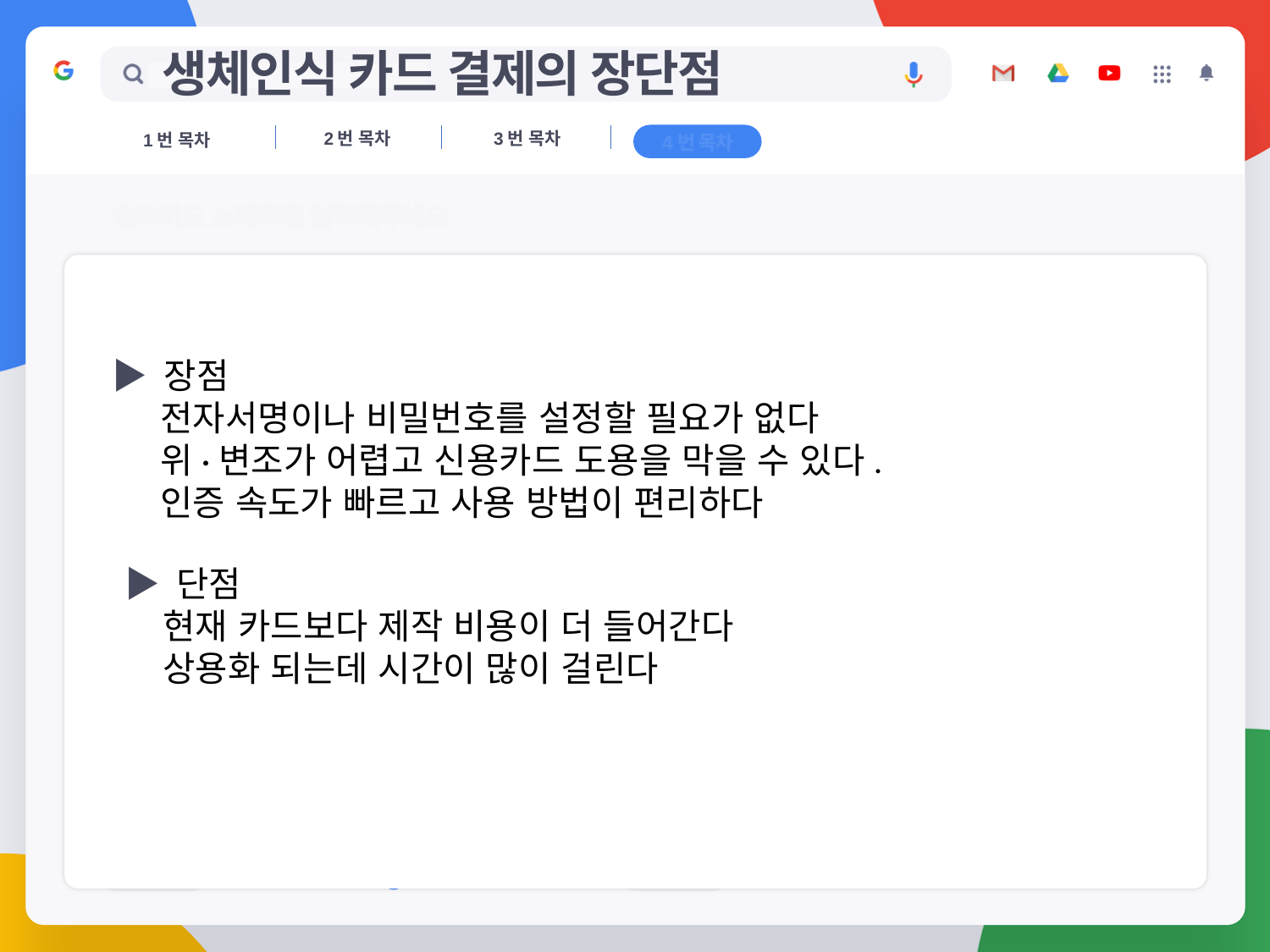

생체인식 카드 결제의 장단점

2번 목차
3번 목차
1번 목차
4번 목차
▶ 장점
    전자서명이나 비밀번호를 설정할 필요가 없다
    위·변조가 어렵고 신용카드 도용을 막을 수 있다.
    인증 속도가 빠르고 사용 방법이 편리하다
▶ 단점
   현재 카드보다 제작 비용이 더 들어간다
   상용화 되는데 시간이 많이 걸린다